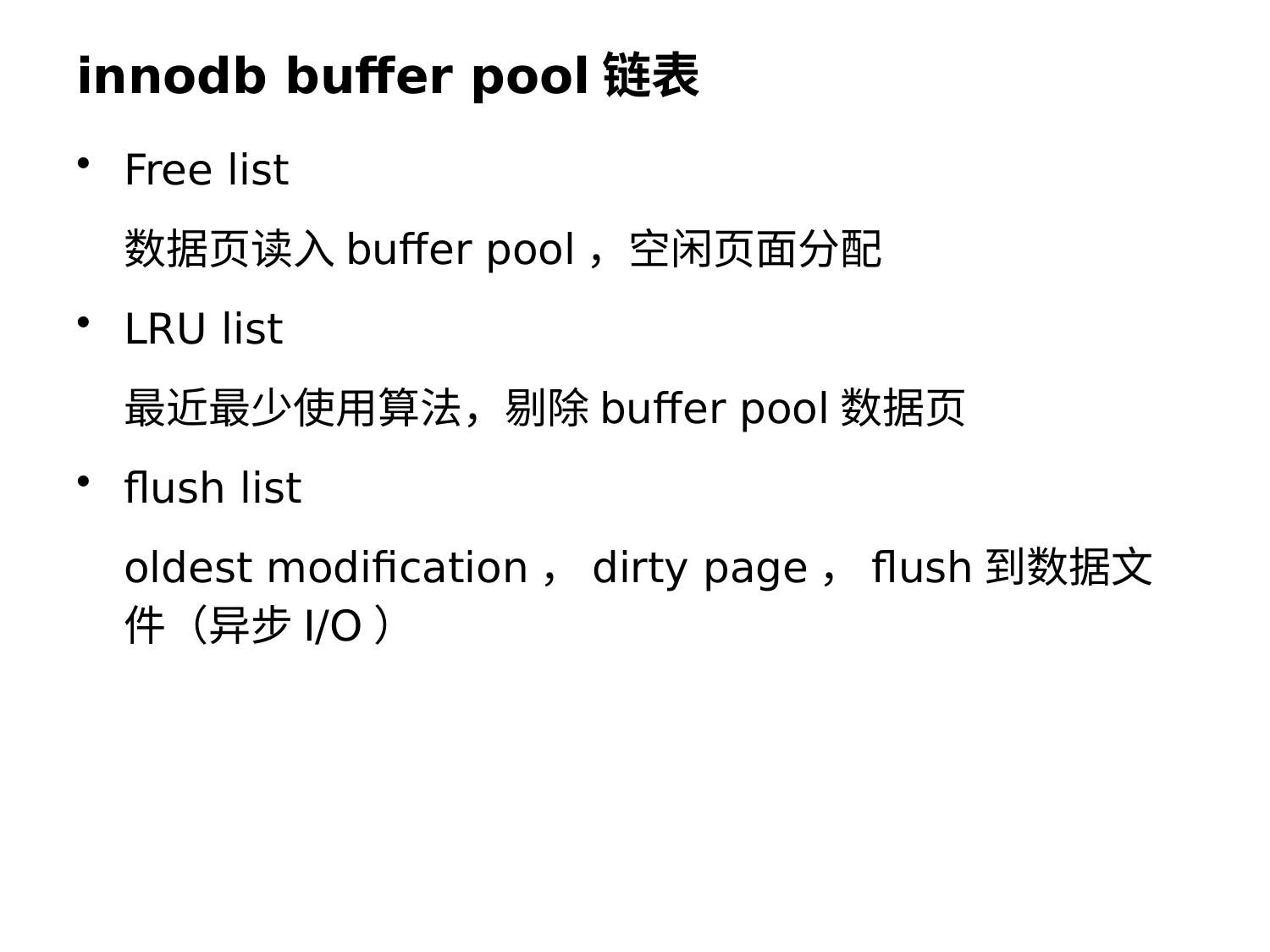

# innodb buffer pool链表
Free list
	数据页读入buffer pool，空闲页面分配
LRU list
	最近最少使用算法，剔除buffer pool数据页
flush list
	oldest modification，dirty page，flush到数据文件（异步I/O）